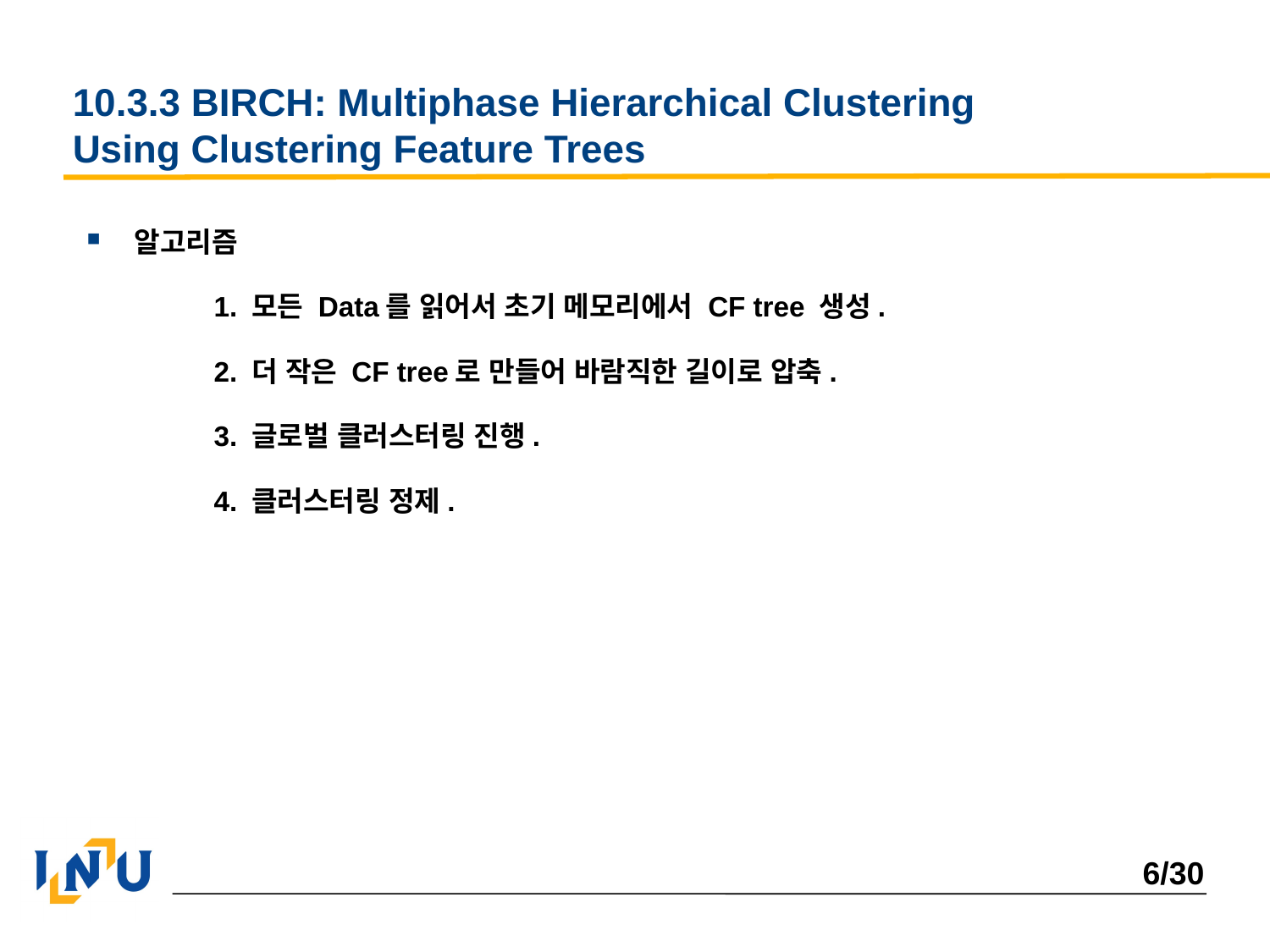

# 10.3.3 BIRCH: Multiphase Hierarchical Clustering Using Clustering Feature Trees
알고리즘
	1. 모든 Data를 읽어서 초기 메모리에서 CF tree 생성.
	2. 더 작은 CF tree로 만들어 바람직한 길이로 압축.
	3. 글로벌 클러스터링 진행.
	4. 클러스터링 정제.